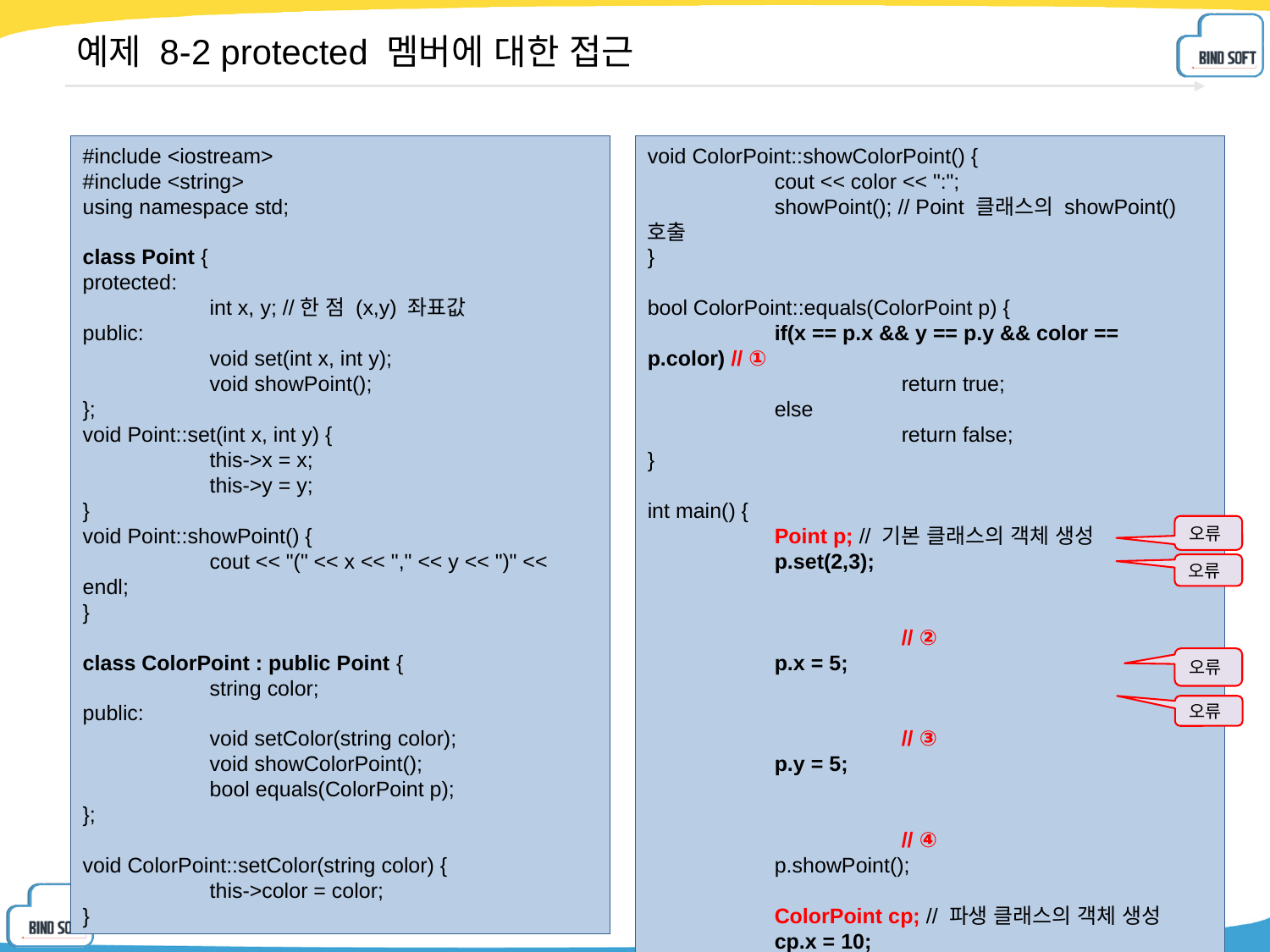

# 예제 8-2 protected 멤버에 대한 접근

#include <iostream>
#include <string>
using namespace std;

class Point {
protected:
	int x, y; //한 점 (x,y) 좌표값
public:
	void set(int x, int y);
	void showPoint();
};
void Point::set(int x, int y) {
	this->x = x;
	this->y = y;
}
void Point::showPoint() {
	cout << "(" << x << "," << y << ")" << endl;
}

class ColorPoint : public Point {
	string color;
public:
	void setColor(string color);
	void showColorPoint();
	bool equals(ColorPoint p);
};

void ColorPoint::setColor(string color) {
	this->color = color;
}
void ColorPoint::showColorPoint() {
	cout << color << ":";
	showPoint(); // Point 클래스의 showPoint() 호출
}

bool ColorPoint::equals(ColorPoint p) {
	if(x == p.x && y == p.y && color == p.color) // ①
		return true;
	else
		return false;
}

int main() {
	Point p; // 기본 클래스의 객체 생성
	p.set(2,3);													// ②
	p.x = 5;													// ③
	p.y = 5;													// ④
	p.showPoint();

	ColorPoint cp; // 파생 클래스의 객체 생성
	cp.x = 10;												// ⑤
	cp.y = 10;												// ⑥
	cp.set(3,4);
	cp.setColor("Red");
	cp.showColorPoint();

	ColorPoint cp2;
	cp2.set(3,4);
	cp2.setColor("Red");
	cout << ((cp.equals(cp2))?"true":"false"); // ⑦
}
오류
오류
오류
오류
18